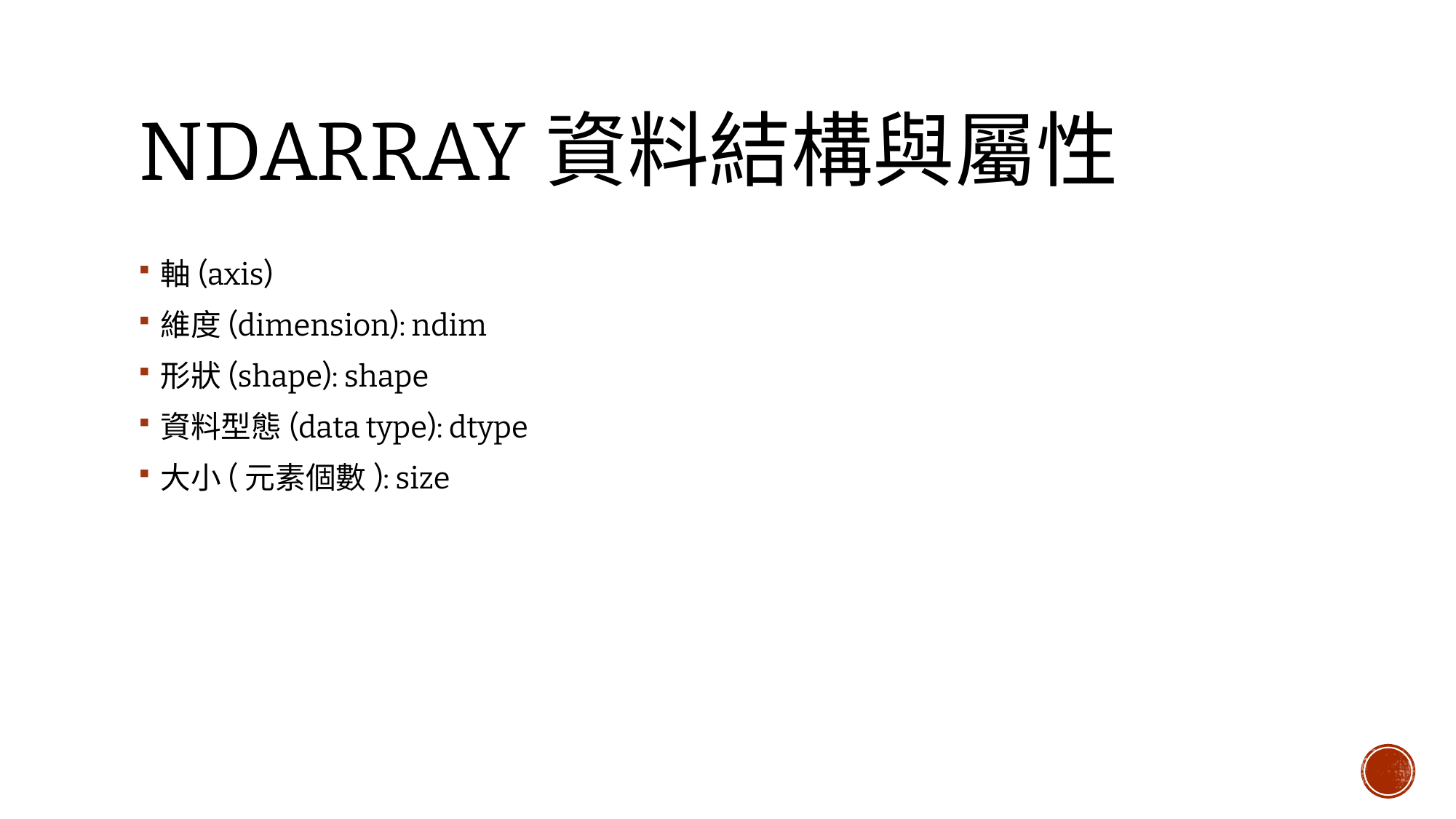

# ndarray資料結構與屬性
軸(axis)
維度(dimension): ndim
形狀(shape): shape
資料型態(data type): dtype
大小(元素個數): size